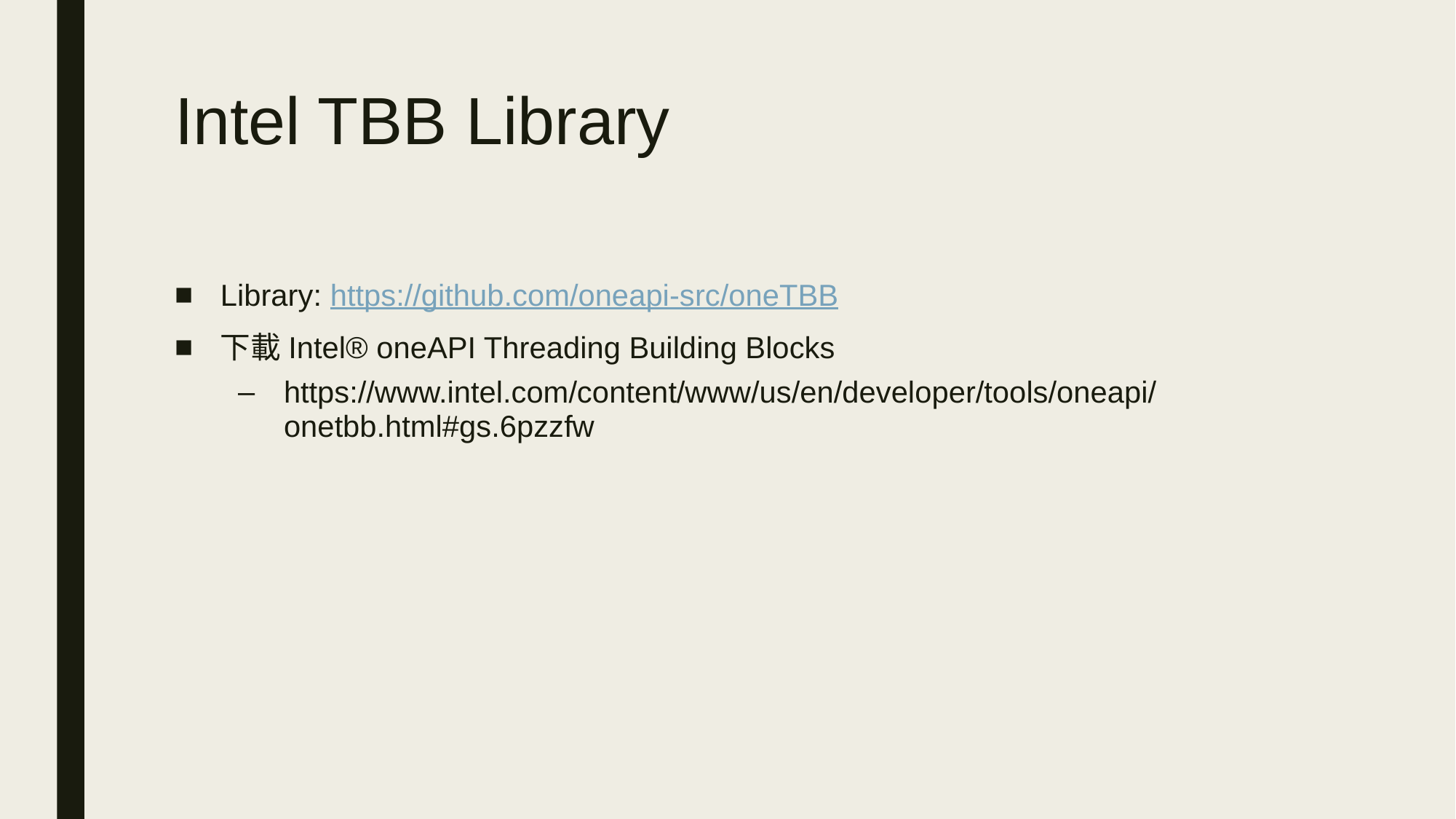

# Intel TBB Library
Library: https://github.com/oneapi-src/oneTBB
下載Intel® oneAPI Threading Building Blocks
https://www.intel.com/content/www/us/en/developer/tools/oneapi/onetbb.html#gs.6pzzfw